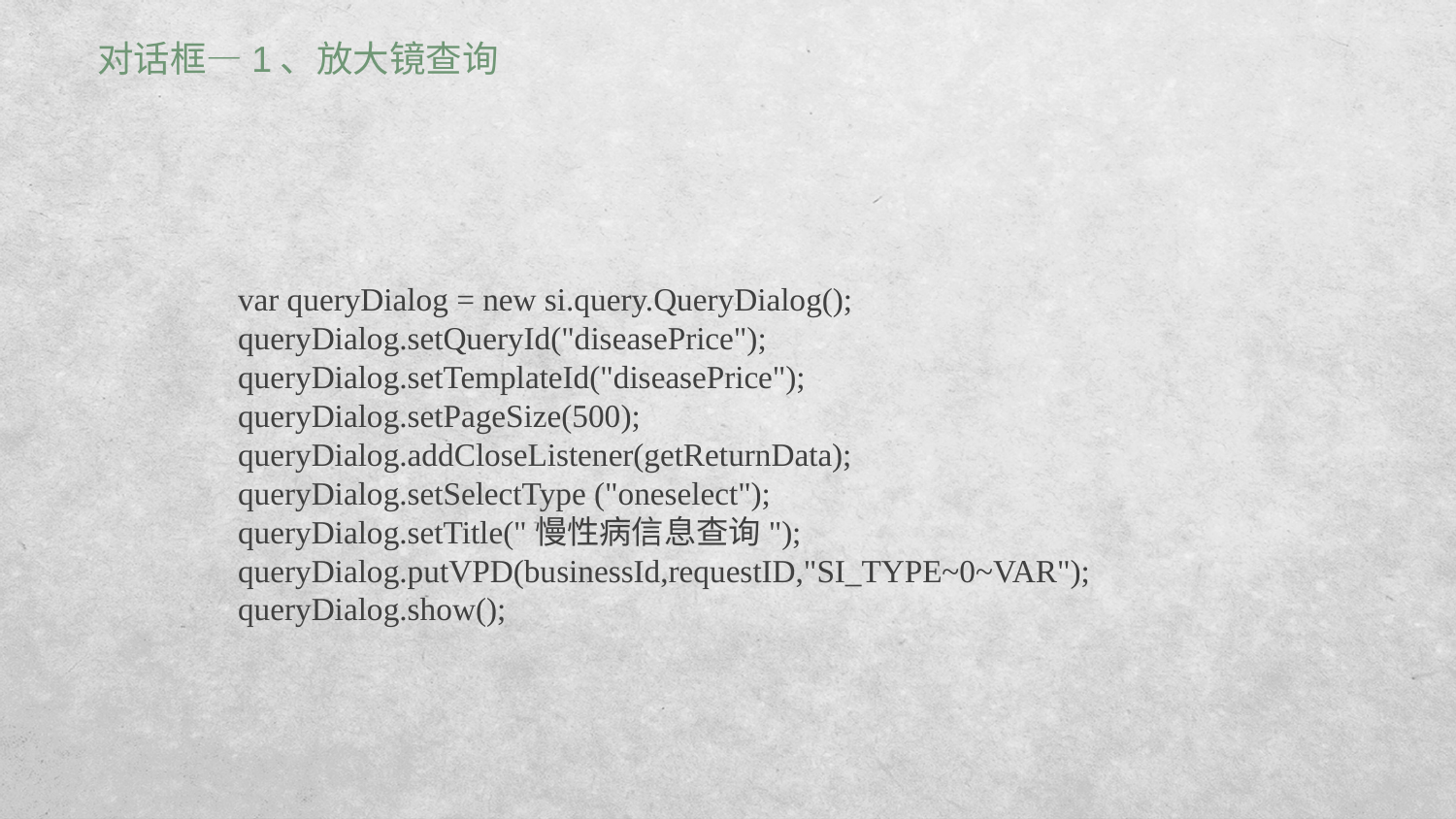

对话框—1、放大镜查询
var queryDialog = new si.query.QueryDialog();
queryDialog.setQueryId("diseasePrice");
queryDialog.setTemplateId("diseasePrice");
queryDialog.setPageSize(500);
queryDialog.addCloseListener(getReturnData);
queryDialog.setSelectType ("oneselect");
queryDialog.setTitle("慢性病信息查询");
queryDialog.putVPD(businessId,requestID,"SI_TYPE~0~VAR");
queryDialog.show();